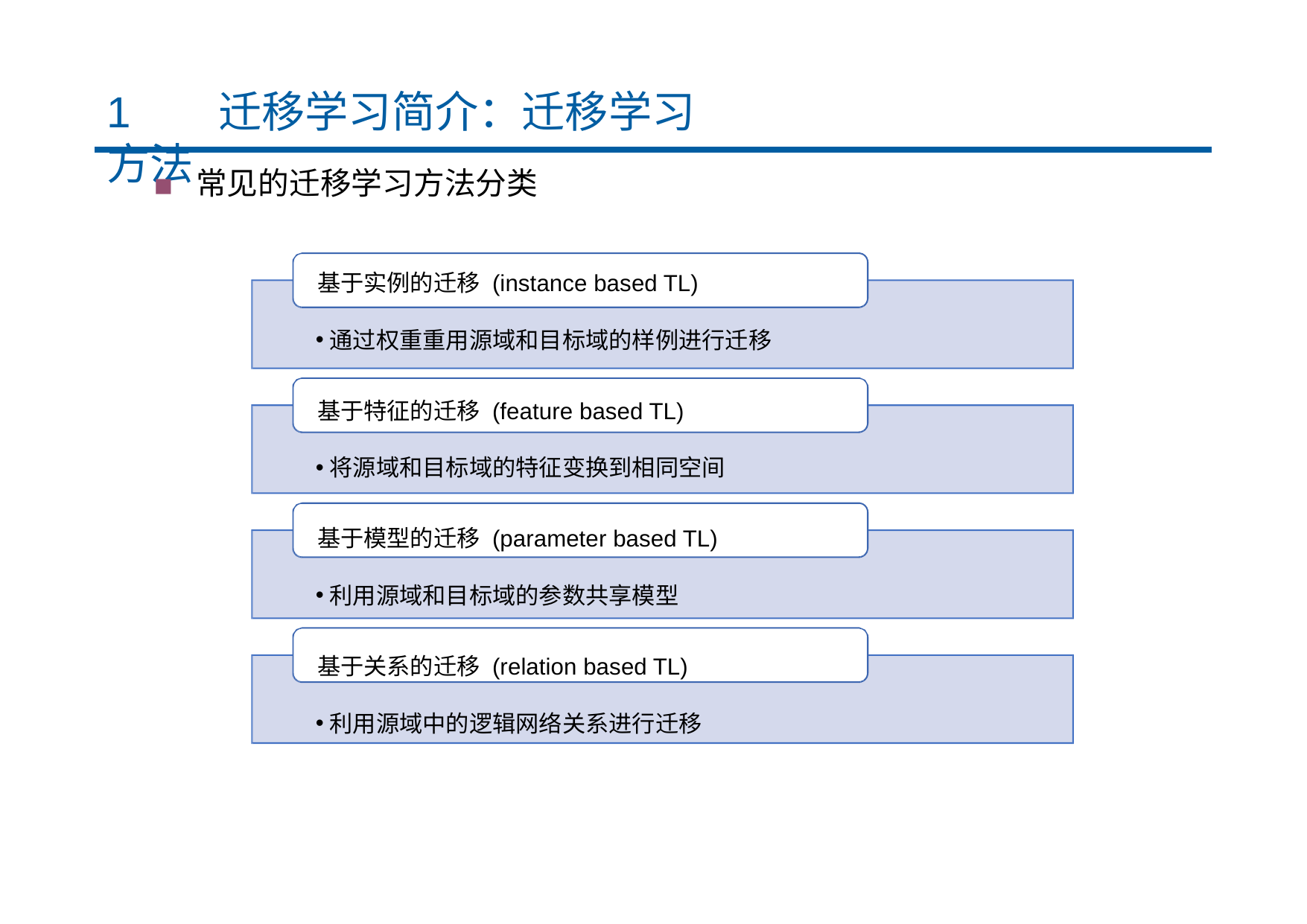

# 1	迁移学习简介：迁移学习方法
常见的迁移学习方法分类

基于实例的迁移 (instance based TL)

通过权重重用源域和目标域的样例进行迁移

基于特征的迁移 (feature based TL)

将源域和目标域的特征变换到相同空间

基于模型的迁移 (parameter based TL)

利用源域和目标域的参数共享模型

基于关系的迁移 (relation based TL)

利用源域中的逻辑网络关系进行迁移